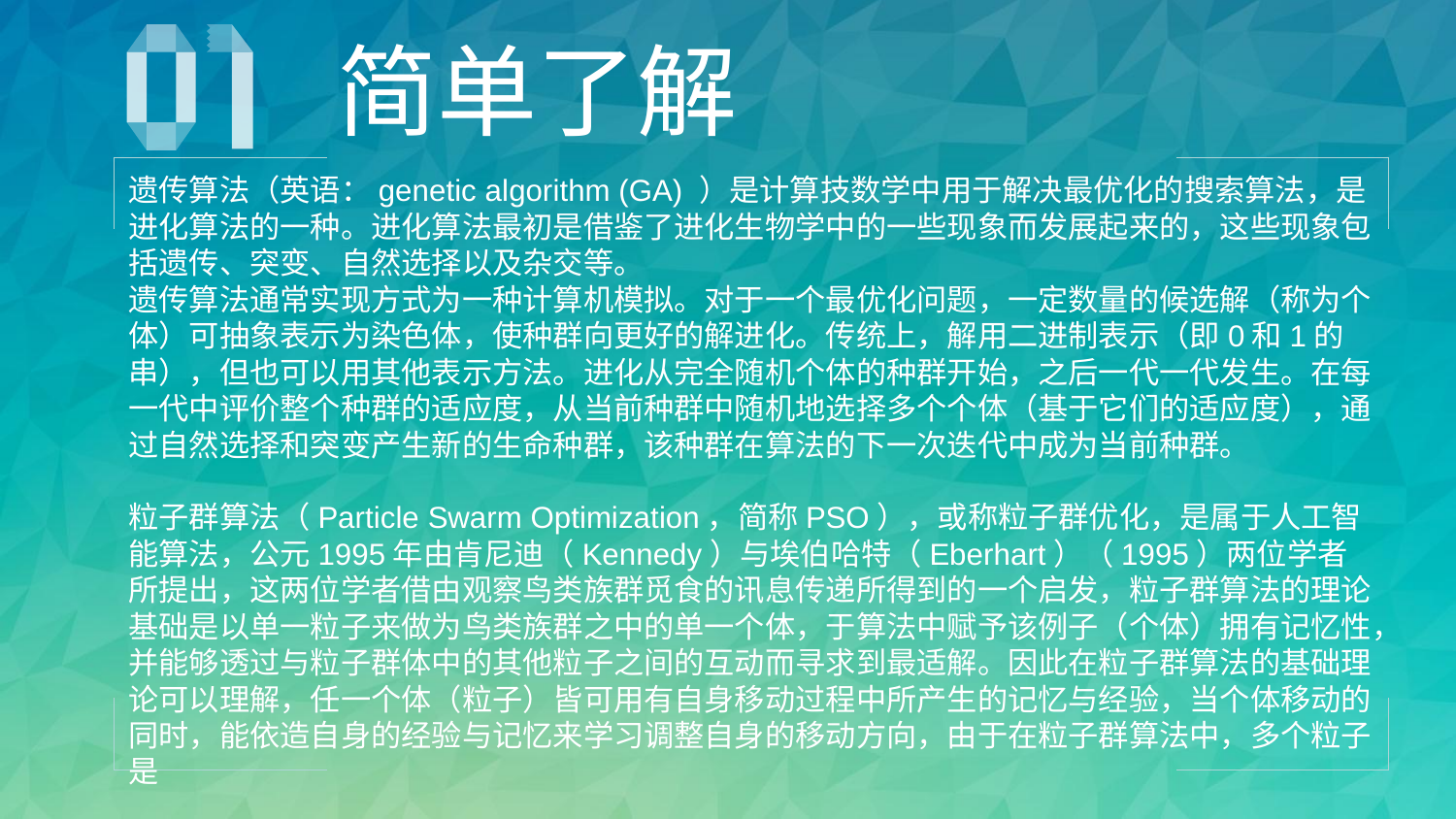

简单了解

遗传算法（英语：genetic algorithm (GA) ）是计算技数学中用于解决最优化的搜索算法，是进化算法的一种。进化算法最初是借鉴了进化生物学中的一些现象而发展起来的，这些现象包括遗传、突变、自然选择以及杂交等。
遗传算法通常实现方式为一种计算机模拟。对于一个最优化问题，一定数量的候选解（称为个体）可抽象表示为染色体，使种群向更好的解进化。传统上，解用二进制表示（即0和1的串），但也可以用其他表示方法。进化从完全随机个体的种群开始，之后一代一代发生。在每一代中评价整个种群的适应度，从当前种群中随机地选择多个个体（基于它们的适应度），通过自然选择和突变产生新的生命种群，该种群在算法的下一次迭代中成为当前种群。

粒子群算法（Particle Swarm Optimization，简称PSO），或称粒子群优化，是属于人工智能算法，公元1995年由肯尼迪（Kennedy）与埃伯哈特（Eberhart）（1995）两位学者所提出，这两位学者借由观察鸟类族群觅食的讯息传递所得到的一个启发，粒子群算法的理论基础是以单一粒子来做为鸟类族群之中的单一个体，于算法中赋予该例子（个体）拥有记忆性，并能够透过与粒子群体中的其他粒子之间的互动而寻求到最适解。因此在粒子群算法的基础理论可以理解，任一个体（粒子）皆可用有自身移动过程中所产生的记忆与经验，当个体移动的同时，能依造自身的经验与记忆来学习调整自身的移动方向，由于在粒子群算法中，多个粒子是